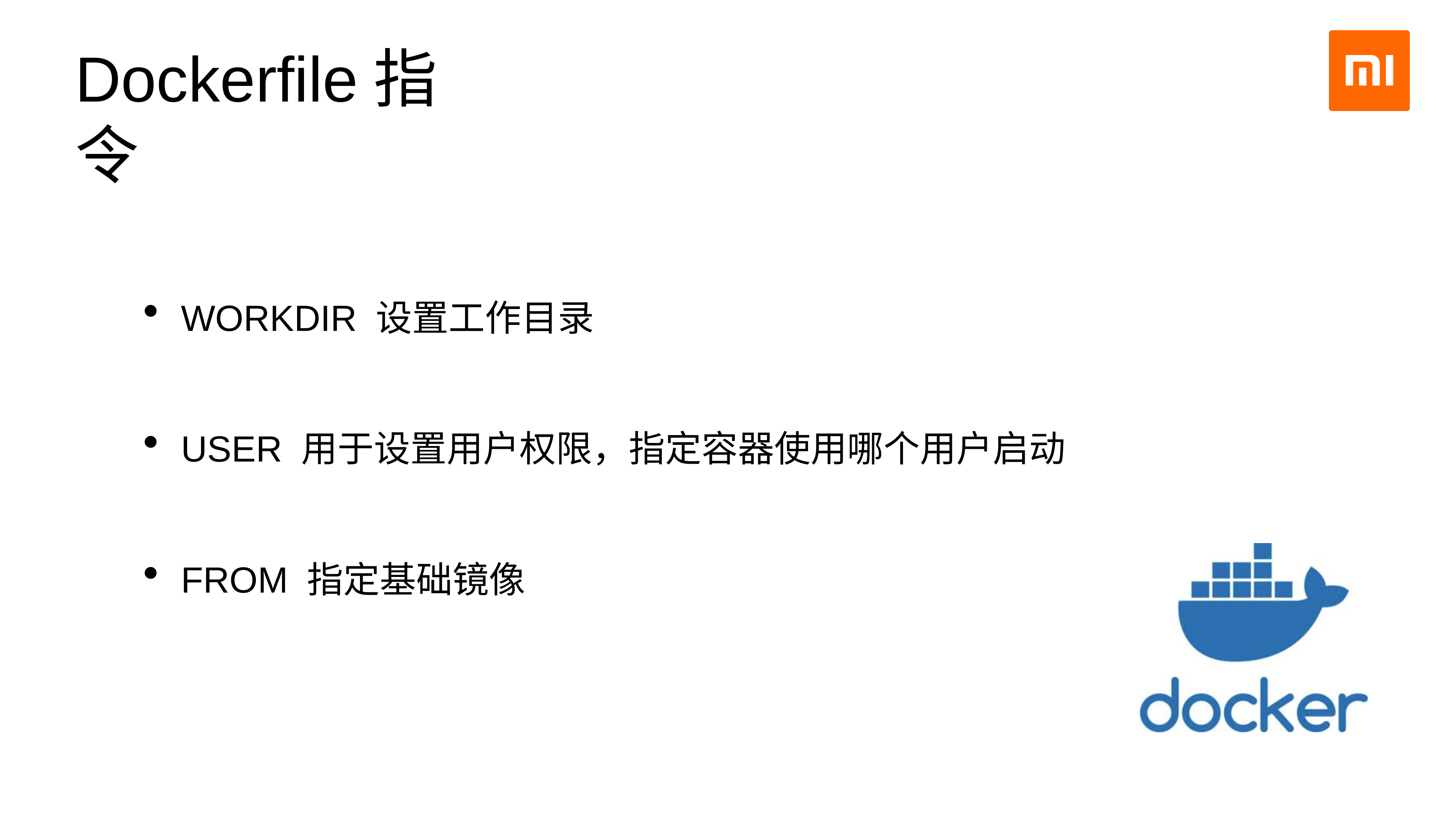

Dockerfile指令
WORKDIR 设置工作目录

USER 用于设置用户权限，指定容器使用哪个用户启动

FROM 指定基础镜像